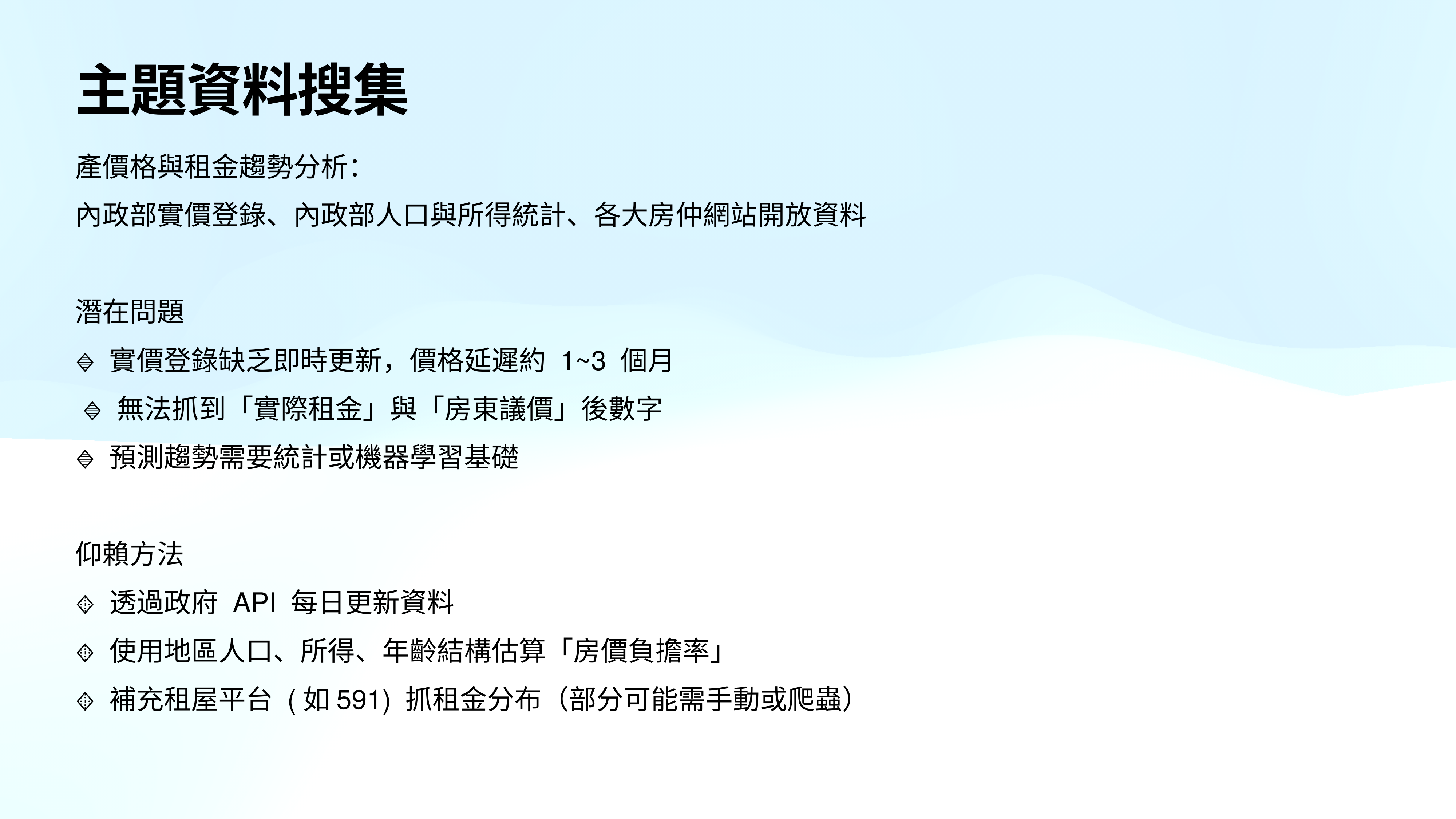

# 主題資料搜集
產價格與租金趨勢分析：
內政部實價登錄、內政部人口與所得統計、各大房仲網站開放資料

潛在問題
🔹 實價登錄缺乏即時更新，價格延遲約 1~3 個月
 🔹 無法抓到「實際租金」與「房東議價」後數字
🔹 預測趨勢需要統計或機器學習基礎

仰賴方法
🔸 透過政府 API 每日更新資料
🔸 使用地區人口、所得、年齡結構估算「房價負擔率」
🔸 補充租屋平台 (如591) 抓租金分布（部分可能需手動或爬蟲）